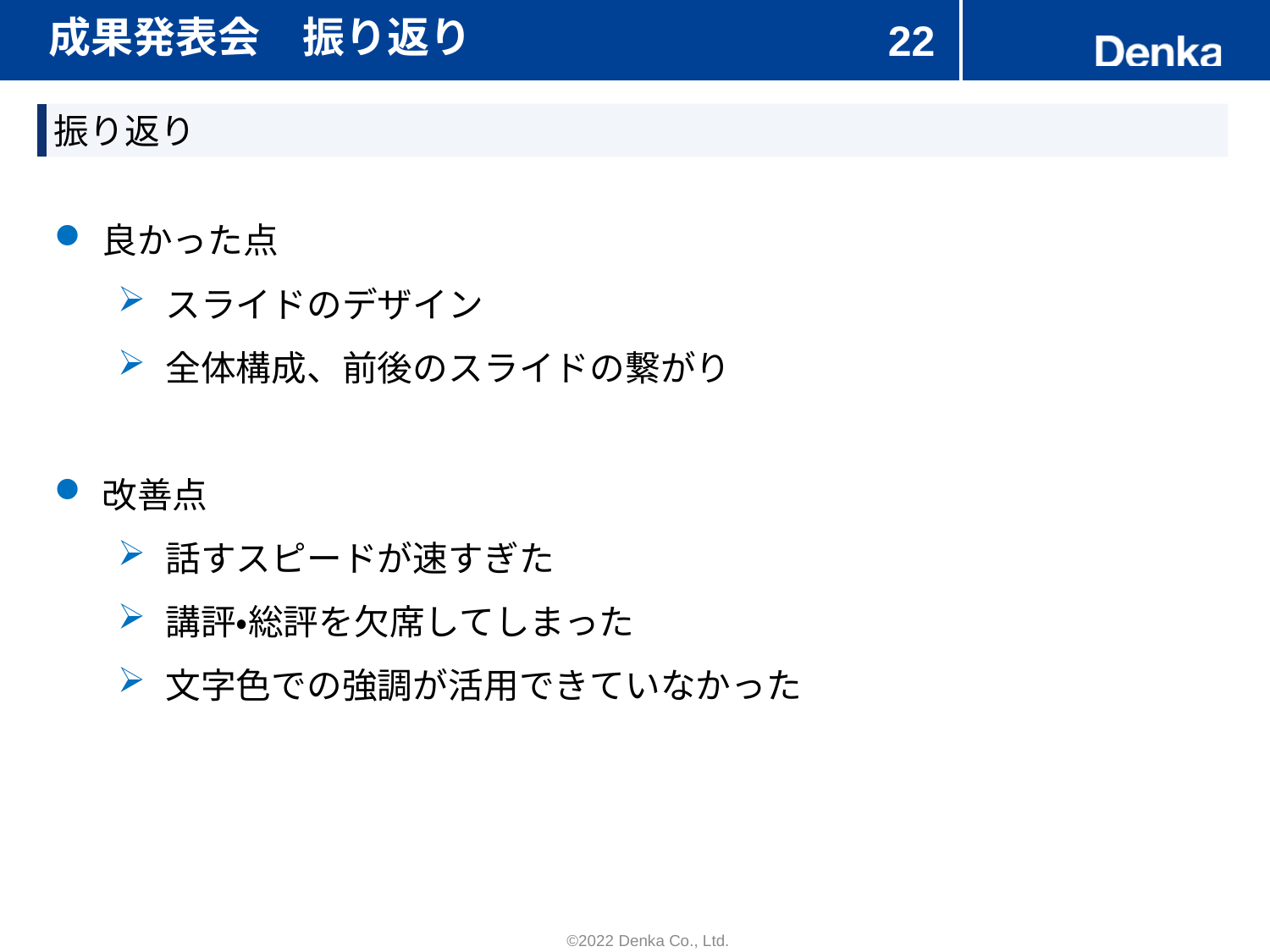

# 成果発表会　振り返り
22
振り返り

良かった点
スライドのデザイン
全体構成、前後のスライドの繋がり

改善点
話すスピードが速すぎた
講評・総評を欠席してしまった
文字色での強調が活用できていなかった